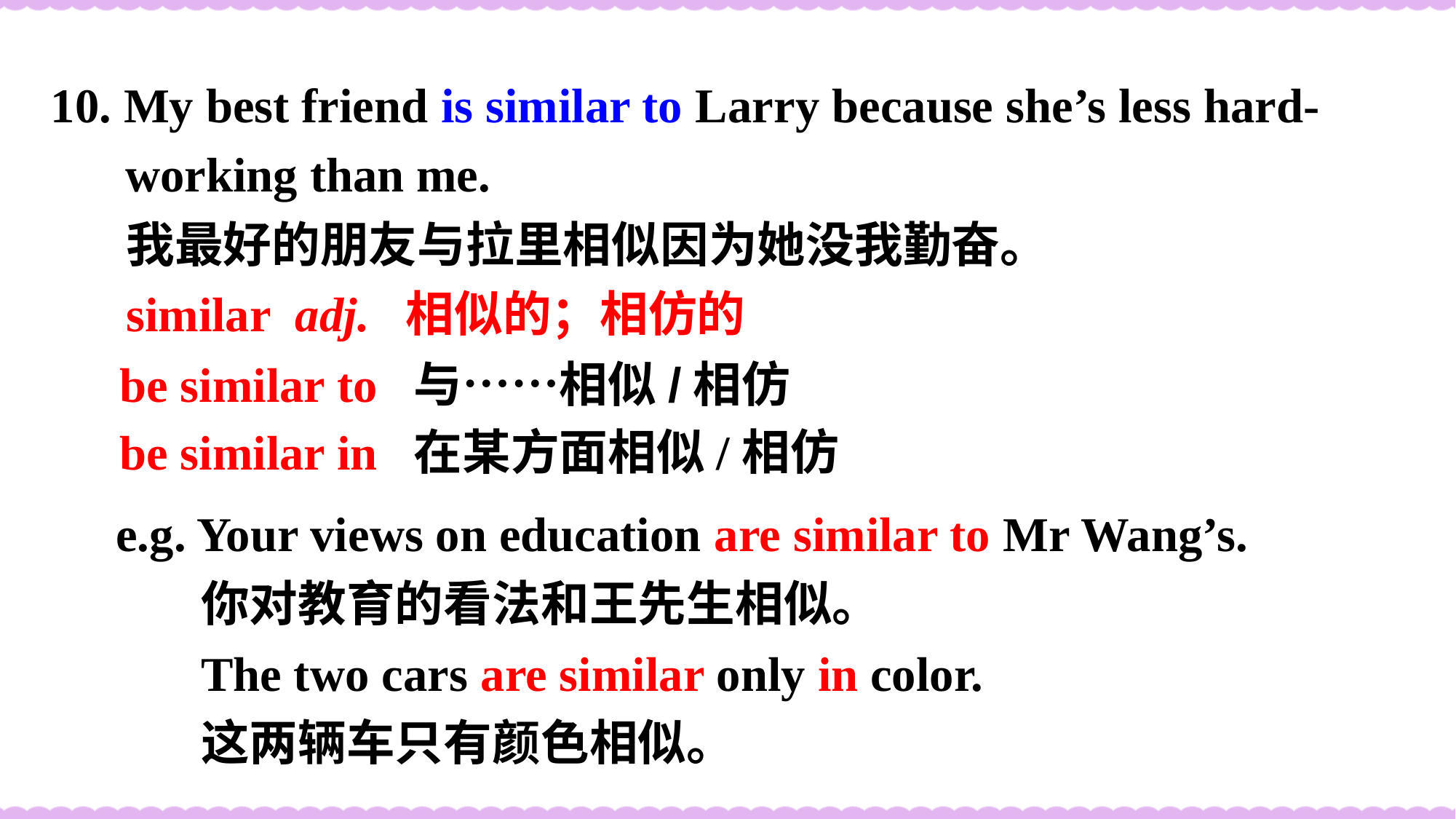

10. My best friend is similar to Larry because she’s less hard-working than me.
我最好的朋友与拉里相似因为她没我勤奋。
similar  adj.  相似的；相仿的
be similar to  与……相似/相仿
be similar in  在某方面相似/相仿
e.g. Your views on education are similar to Mr Wang’s.
你对教育的看法和王先生相似。
The two cars are similar only in color.
这两辆车只有颜色相似。